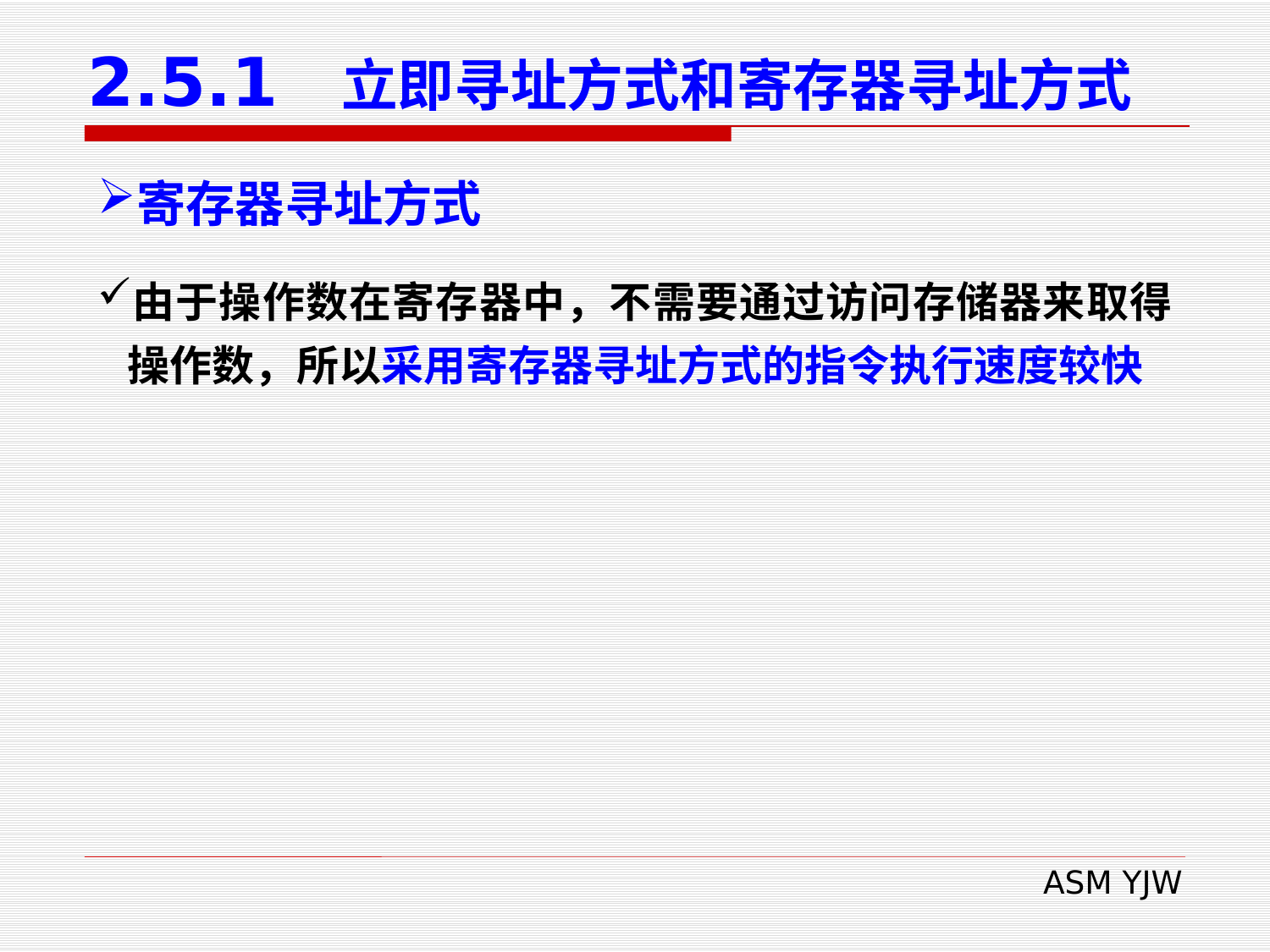

# 2.5.1  立即寻址方式和寄存器寻址方式
寄存器寻址方式
由于操作数在寄存器中，不需要通过访问存储器来取得操作数，所以采用寄存器寻址方式的指令执行速度较快